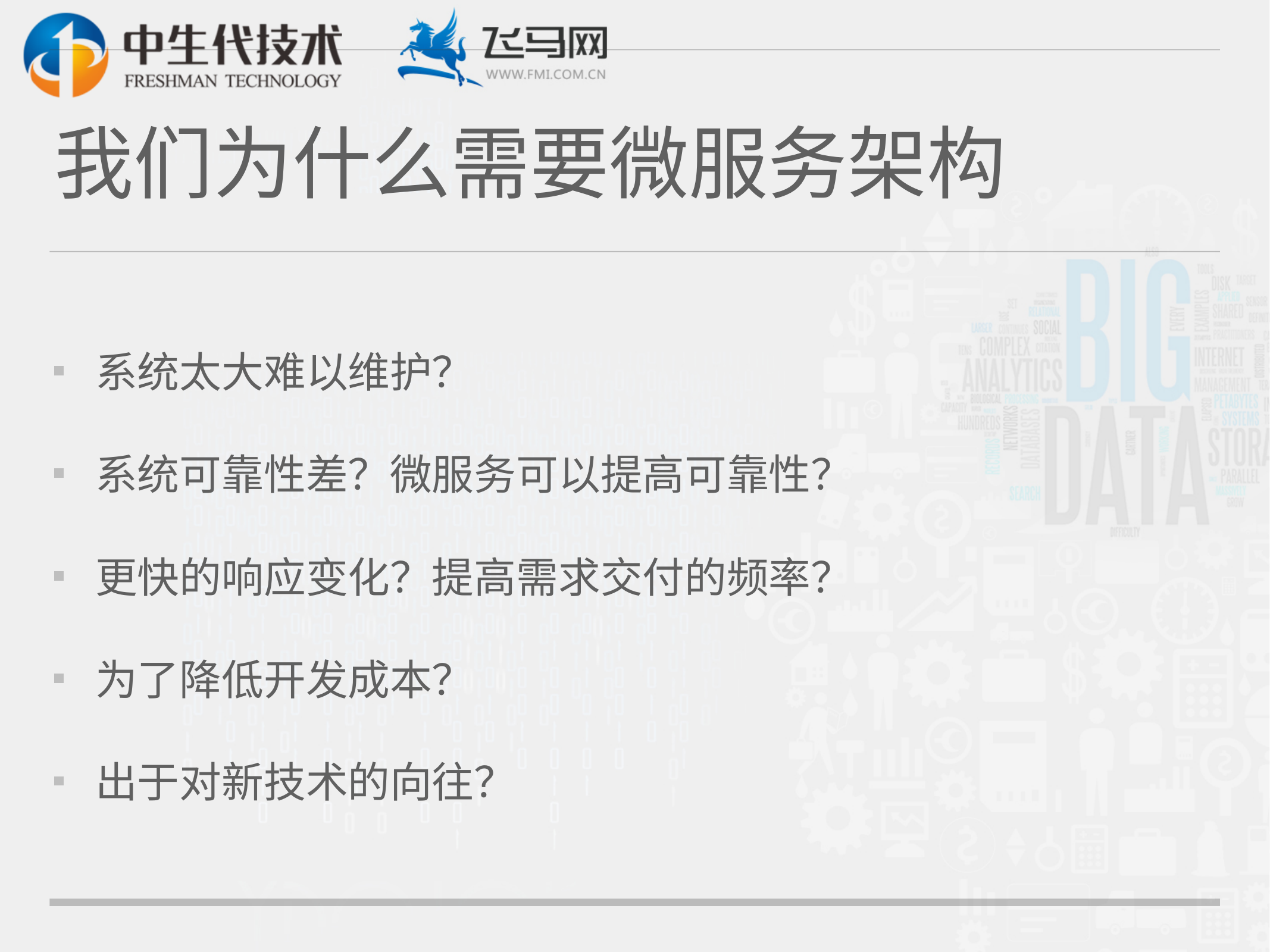

# 我们为什么需要微服务架构
系统太大难以维护？
系统可靠性差？微服务可以提高可靠性？
更快的响应变化？提高需求交付的频率？
为了降低开发成本？
出于对新技术的向往？